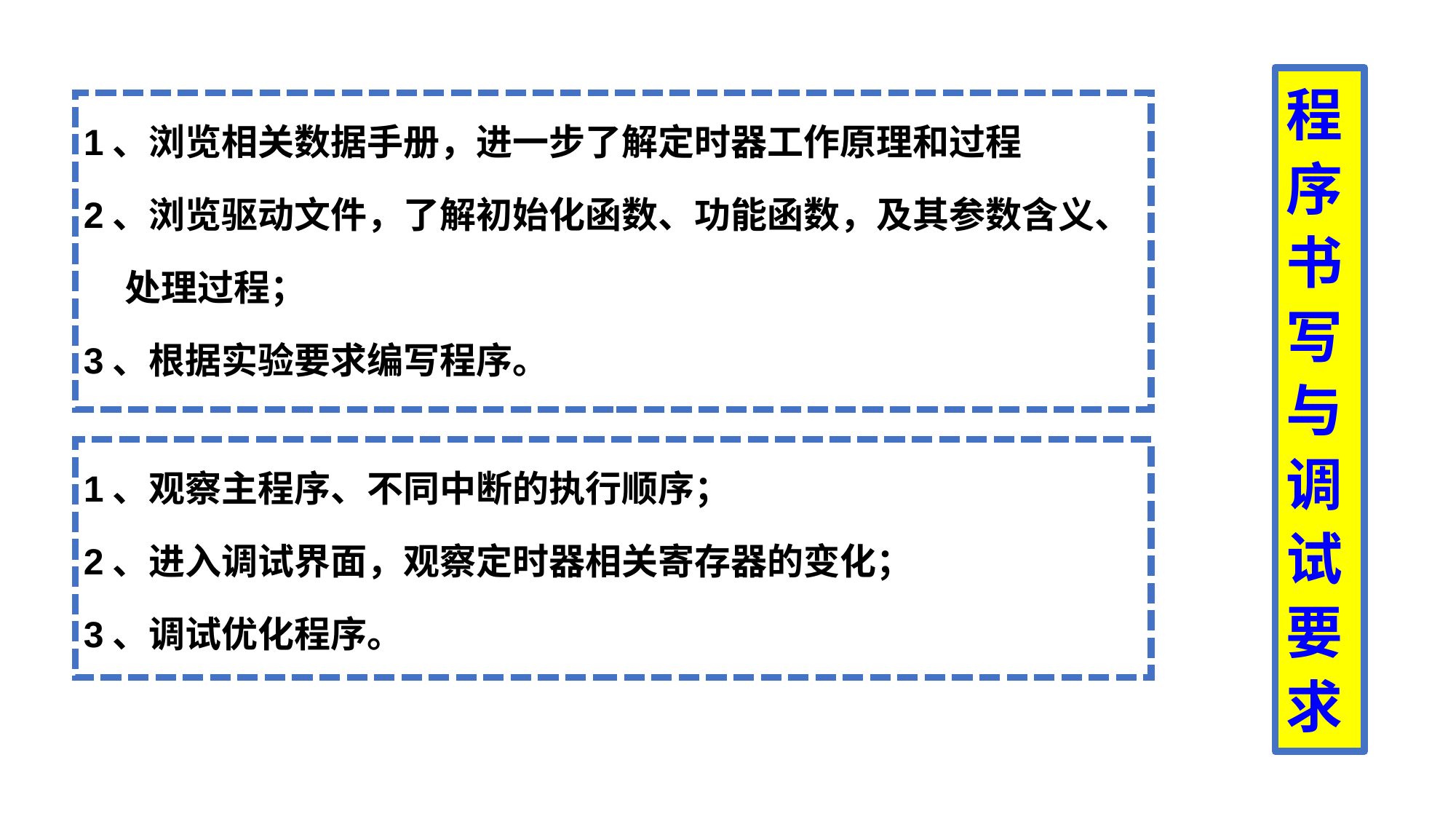

程序书写与调试要求
1、浏览相关数据手册，进一步了解定时器工作原理和过程
2、浏览驱动文件，了解初始化函数、功能函数，及其参数含义、
    处理过程；
3、根据实验要求编写程序。
1、观察主程序、不同中断的执行顺序；
2、进入调试界面，观察定时器相关寄存器的变化；
3、调试优化程序。